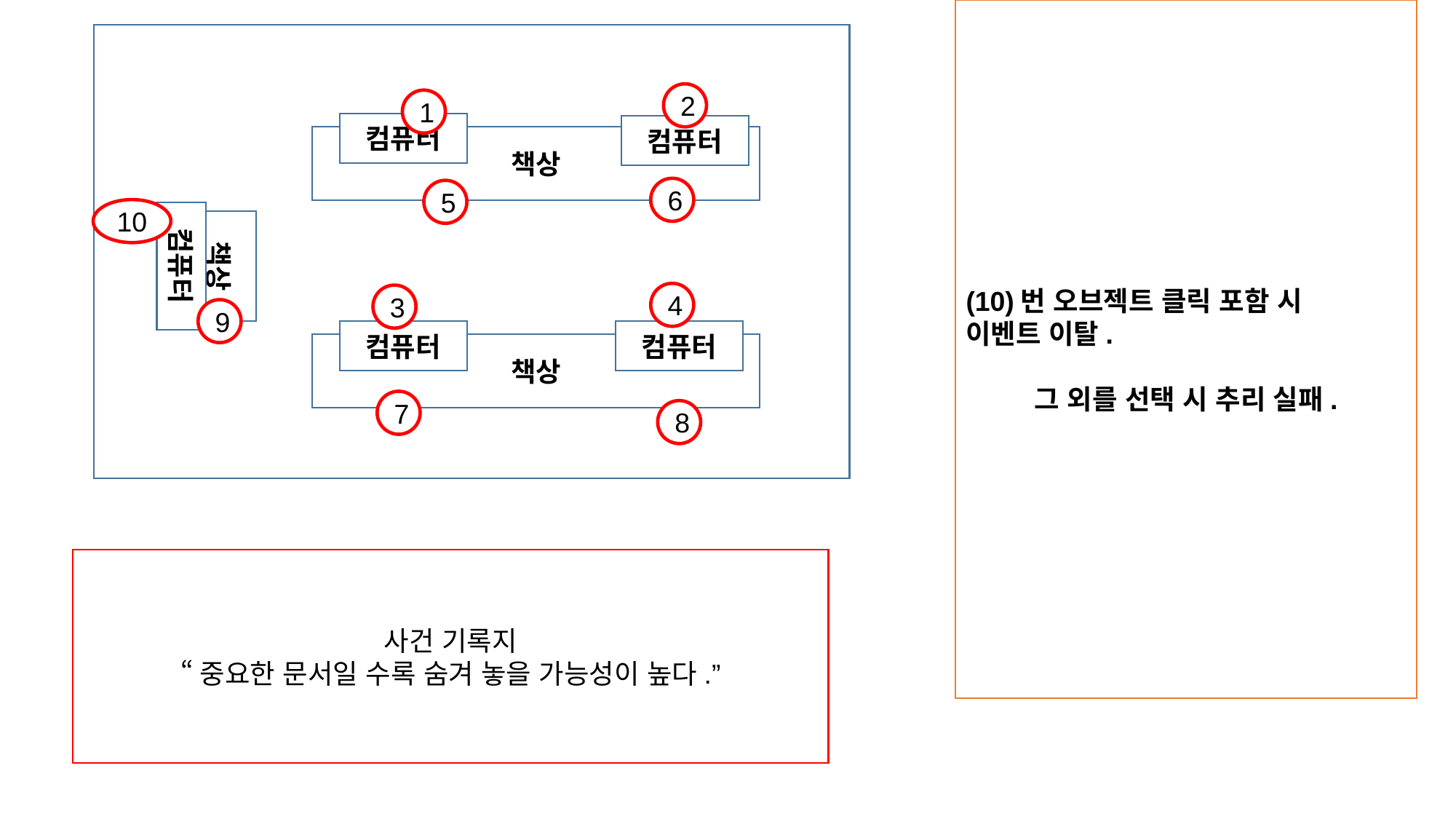

(10)번 오브젝트 클릭 포함 시
이벤트 이탈.

그 외를 선택 시 추리 실패.
이슈 추리모드 13

2
1
컴퓨터
컴퓨터
책상
6
5
10
책상
컴퓨터
4
3
9
컴퓨터
컴퓨터
책상
7
8
사건 기록지
“중요한 문서일 수록 숨겨 놓을 가능성이 높다.”